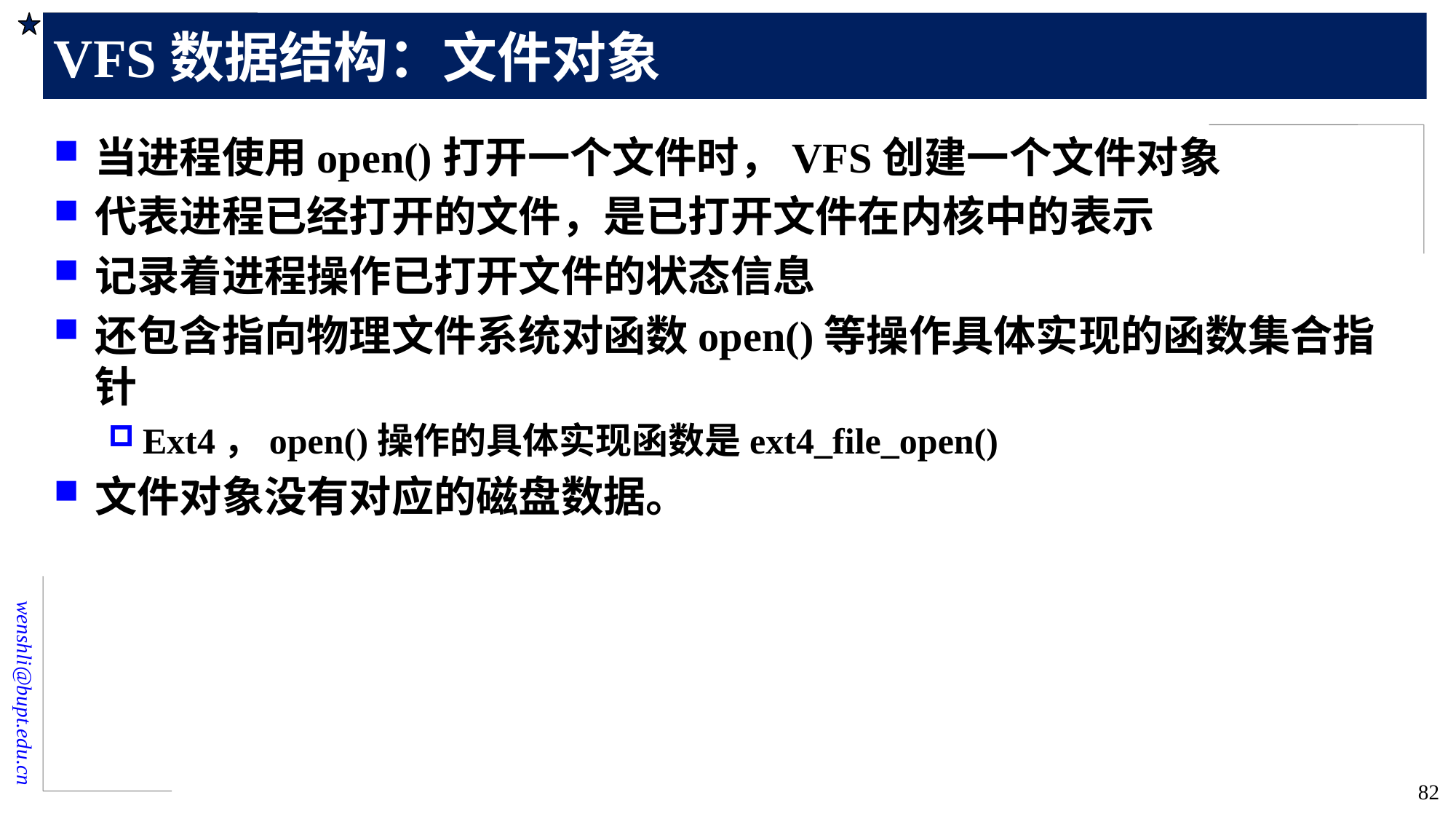

# VFS数据结构：文件对象
当进程使用open()打开一个文件时，VFS创建一个文件对象
代表进程已经打开的文件，是已打开文件在内核中的表示
记录着进程操作已打开文件的状态信息
还包含指向物理文件系统对函数open()等操作具体实现的函数集合指针
Ext4，open()操作的具体实现函数是ext4_file_open()
文件对象没有对应的磁盘数据。
82